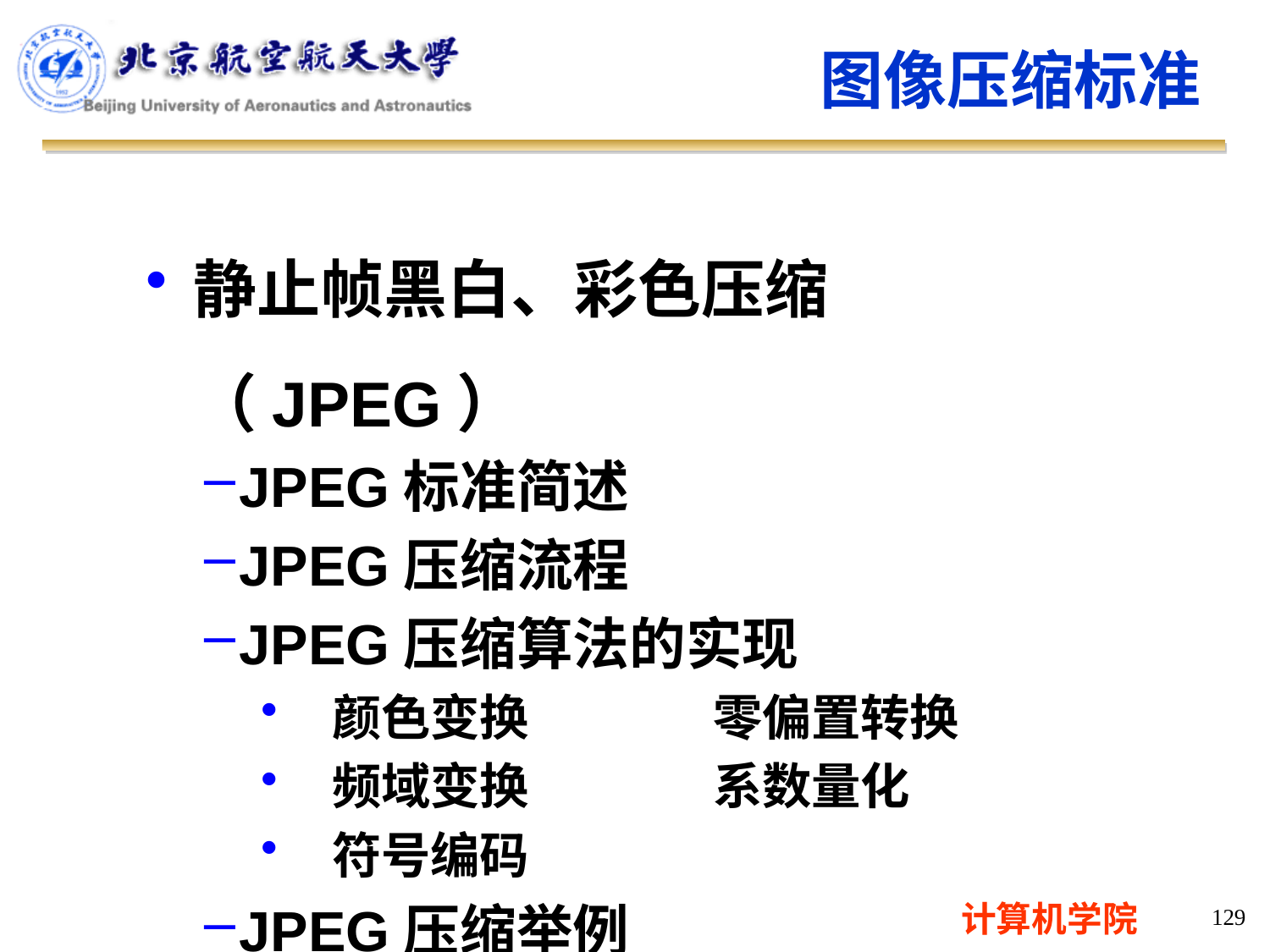

图像压缩标准
静止帧黑白、彩色压缩（JPEG）
JPEG标准简述
JPEG压缩流程
JPEG压缩算法的实现
颜色变换		零偏置转换
频域变换		系数量化
符号编码
JPEG压缩举例
129